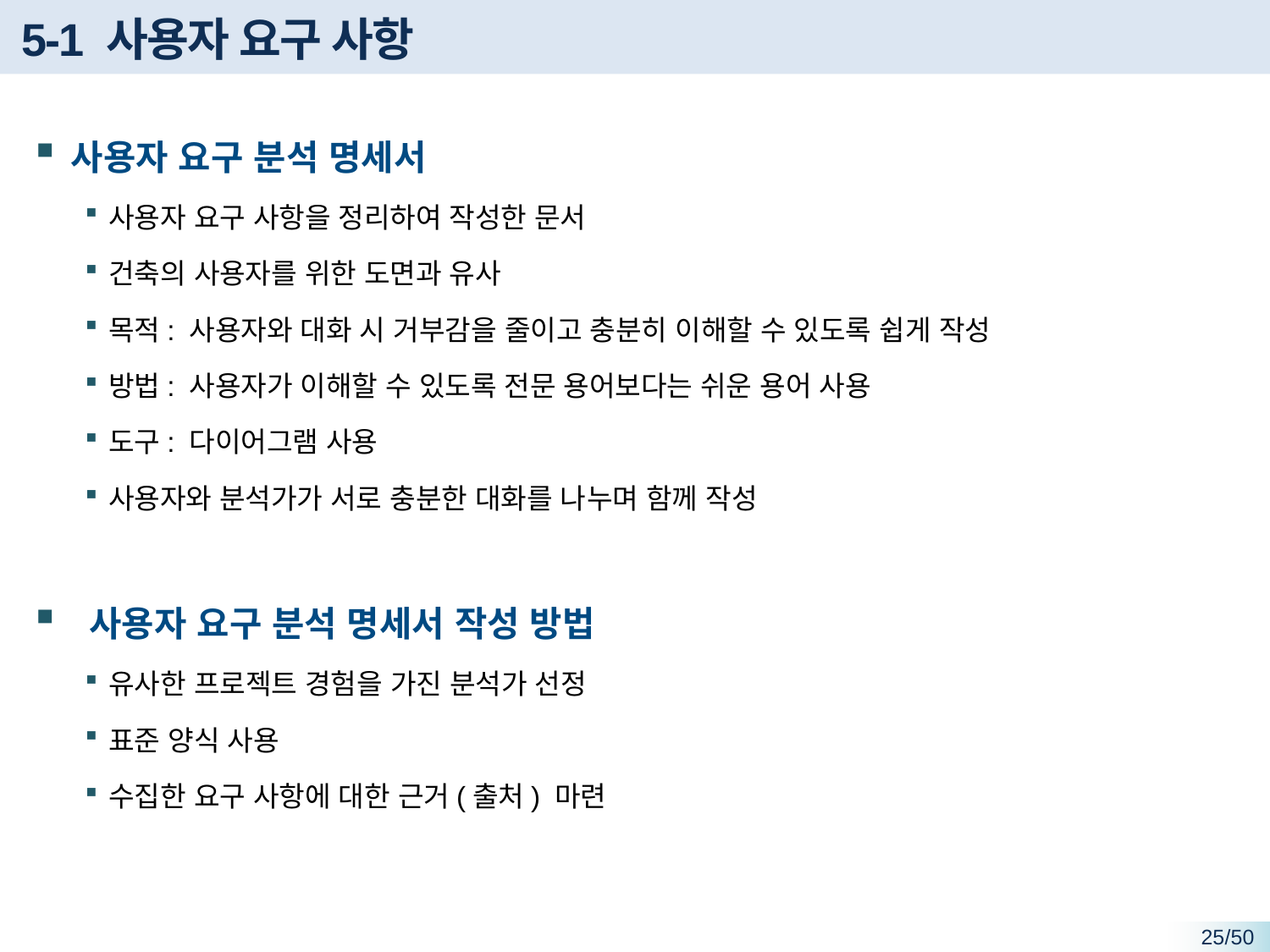

# 5-1 사용자 요구 사항
사용자 요구 분석 명세서
사용자 요구 사항을 정리하여 작성한 문서
건축의 사용자를 위한 도면과 유사
목적: 사용자와 대화 시 거부감을 줄이고 충분히 이해할 수 있도록 쉽게 작성
방법: 사용자가 이해할 수 있도록 전문 용어보다는 쉬운 용어 사용
도구: 다이어그램 사용
사용자와 분석가가 서로 충분한 대화를 나누며 함께 작성

 사용자 요구 분석 명세서 작성 방법
유사한 프로젝트 경험을 가진 분석가 선정
표준 양식 사용
수집한 요구 사항에 대한 근거(출처) 마련